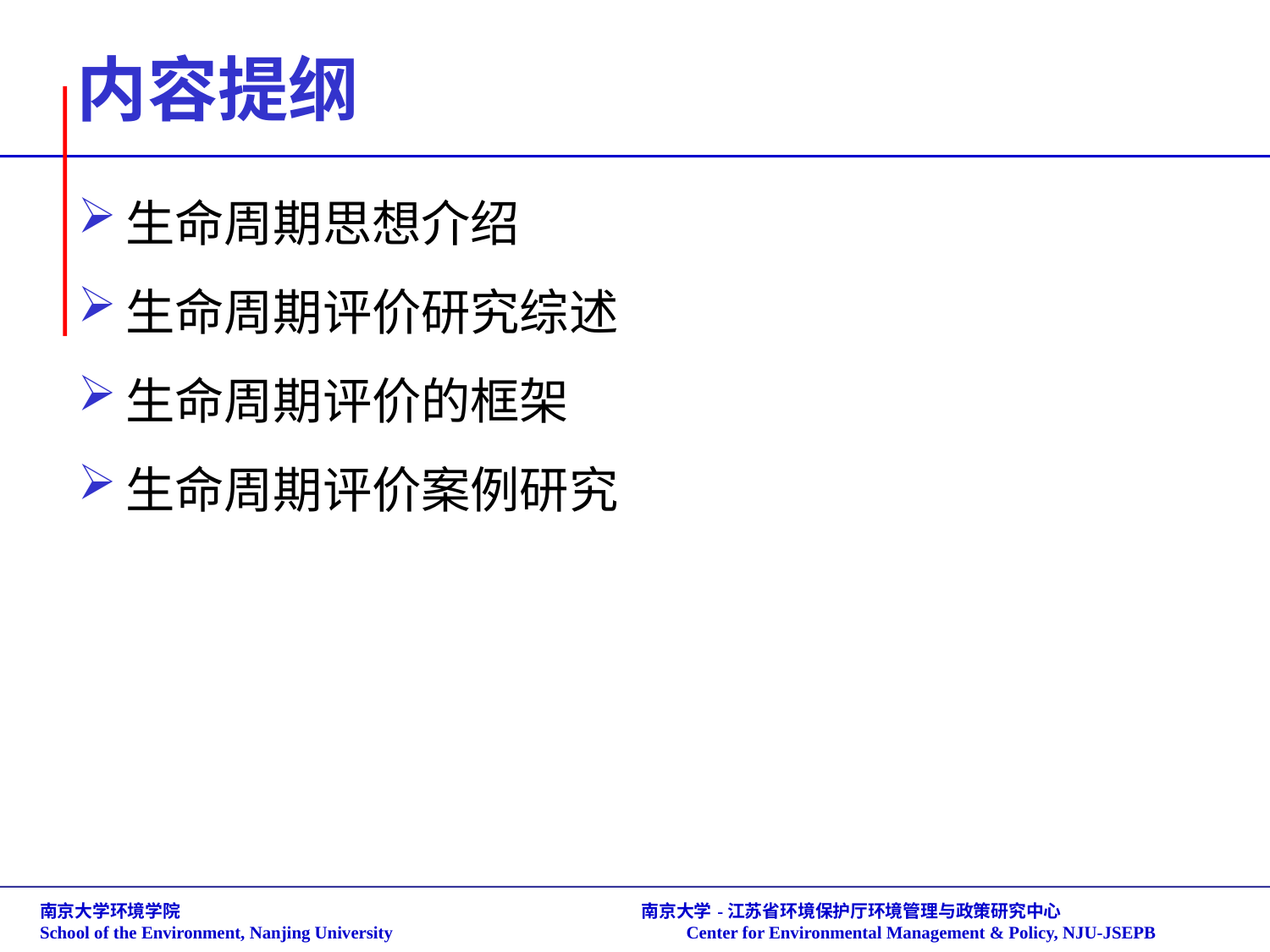

# 内容提纲
生命周期思想介绍
生命周期评价研究综述
生命周期评价的框架
生命周期评价案例研究